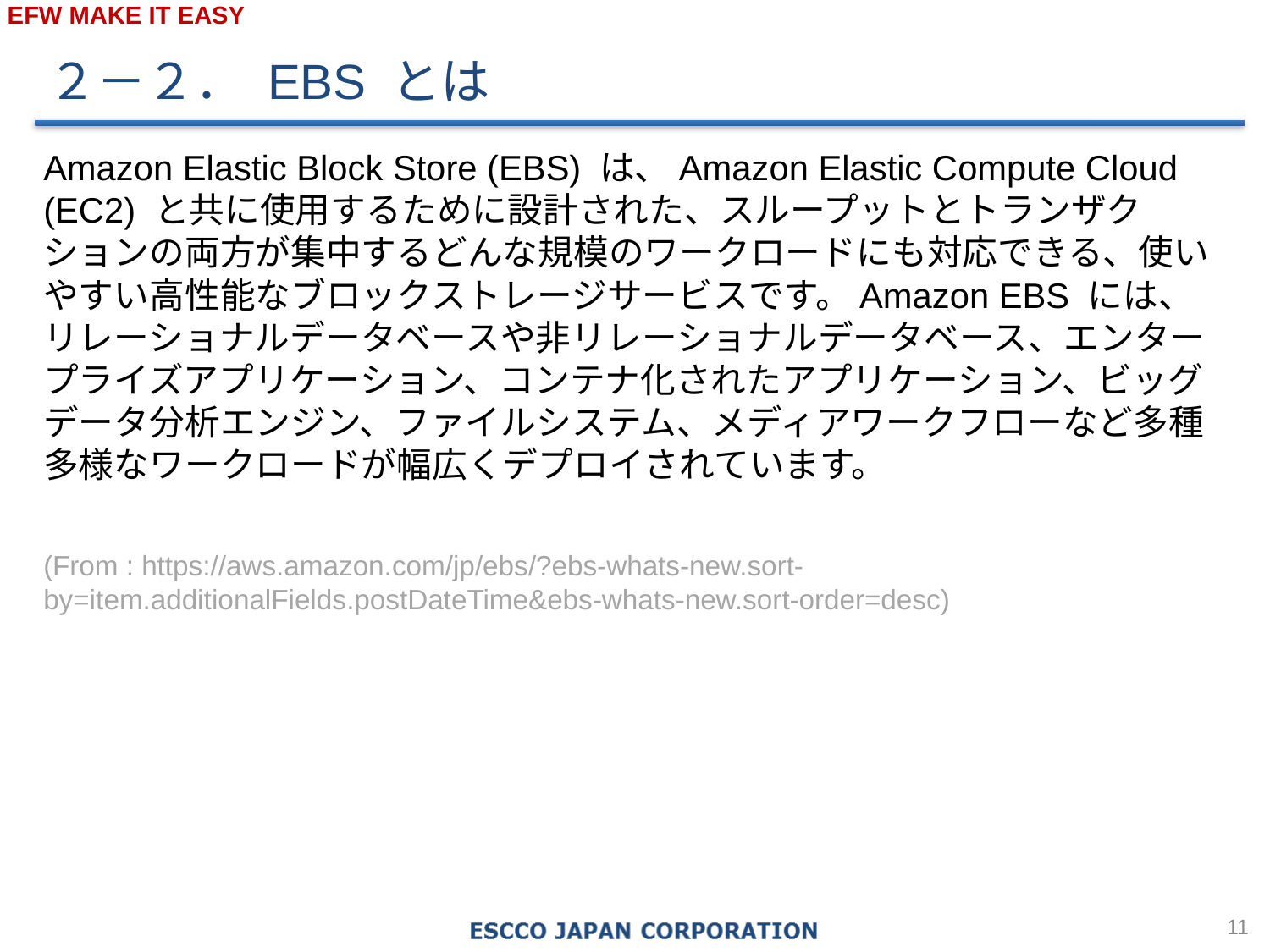

２－２． EBS とは
Amazon Elastic Block Store (EBS) は、Amazon Elastic Compute Cloud (EC2) と共に使用するために設計された、スループットとトランザクションの両方が集中するどんな規模のワークロードにも対応できる、使いやすい高性能なブロックストレージサービスです。Amazon EBS には、リレーショナルデータベースや非リレーショナルデータベース、エンタープライズアプリケーション、コンテナ化されたアプリケーション、ビッグデータ分析エンジン、ファイルシステム、メディアワークフローなど多種多様なワークロードが幅広くデプロイされています。

(From : https://aws.amazon.com/jp/ebs/?ebs-whats-new.sort-by=item.additionalFields.postDateTime&ebs-whats-new.sort-order=desc)
11